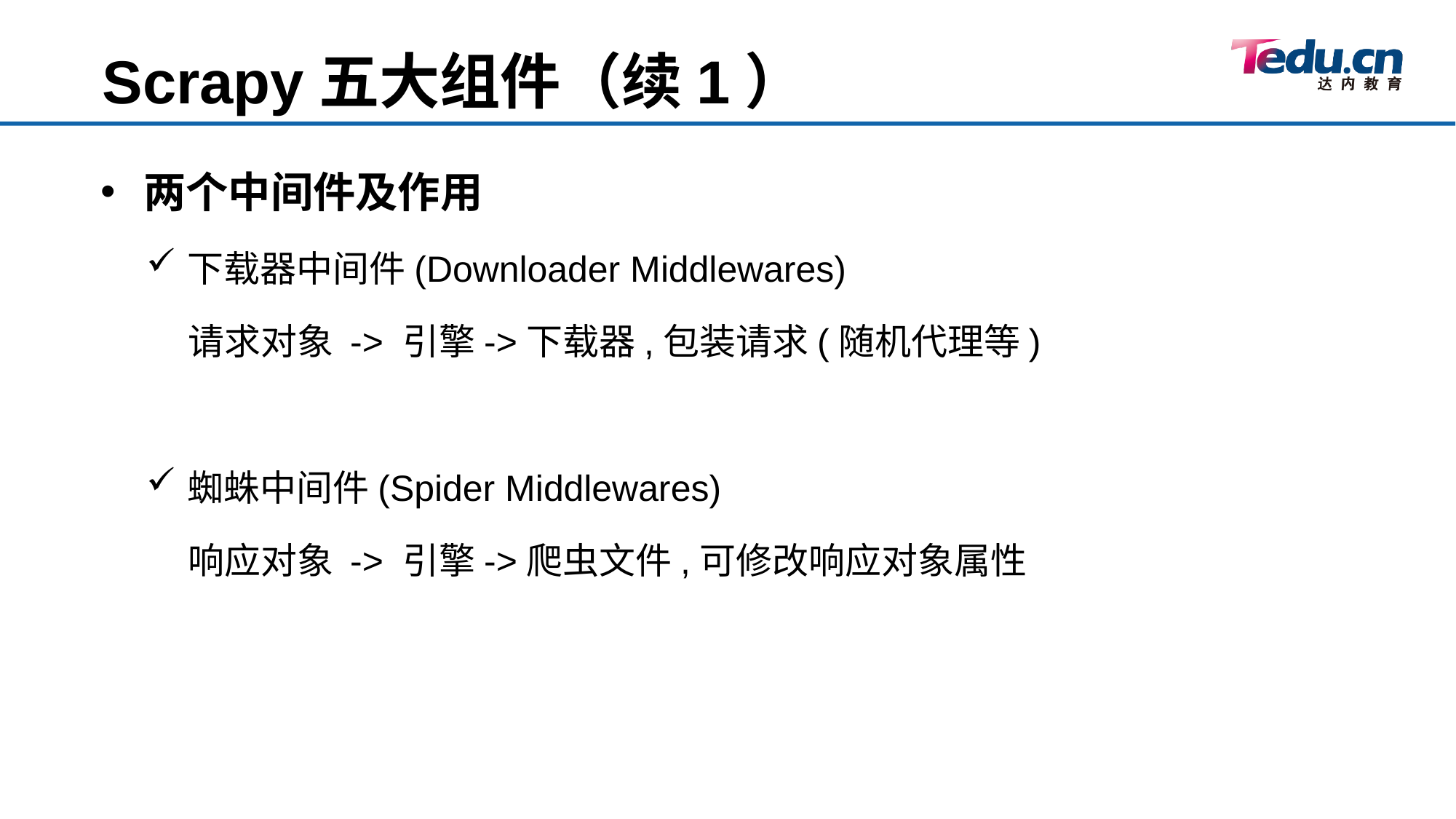

Scrapy五大组件（续1）
两个中间件及作用
下载器中间件(Downloader Middlewares)
    请求对象 -> 引擎->下载器,包装请求(随机代理等)

蜘蛛中间件(Spider Middlewares)
    响应对象 -> 引擎->爬虫文件,可修改响应对象属性